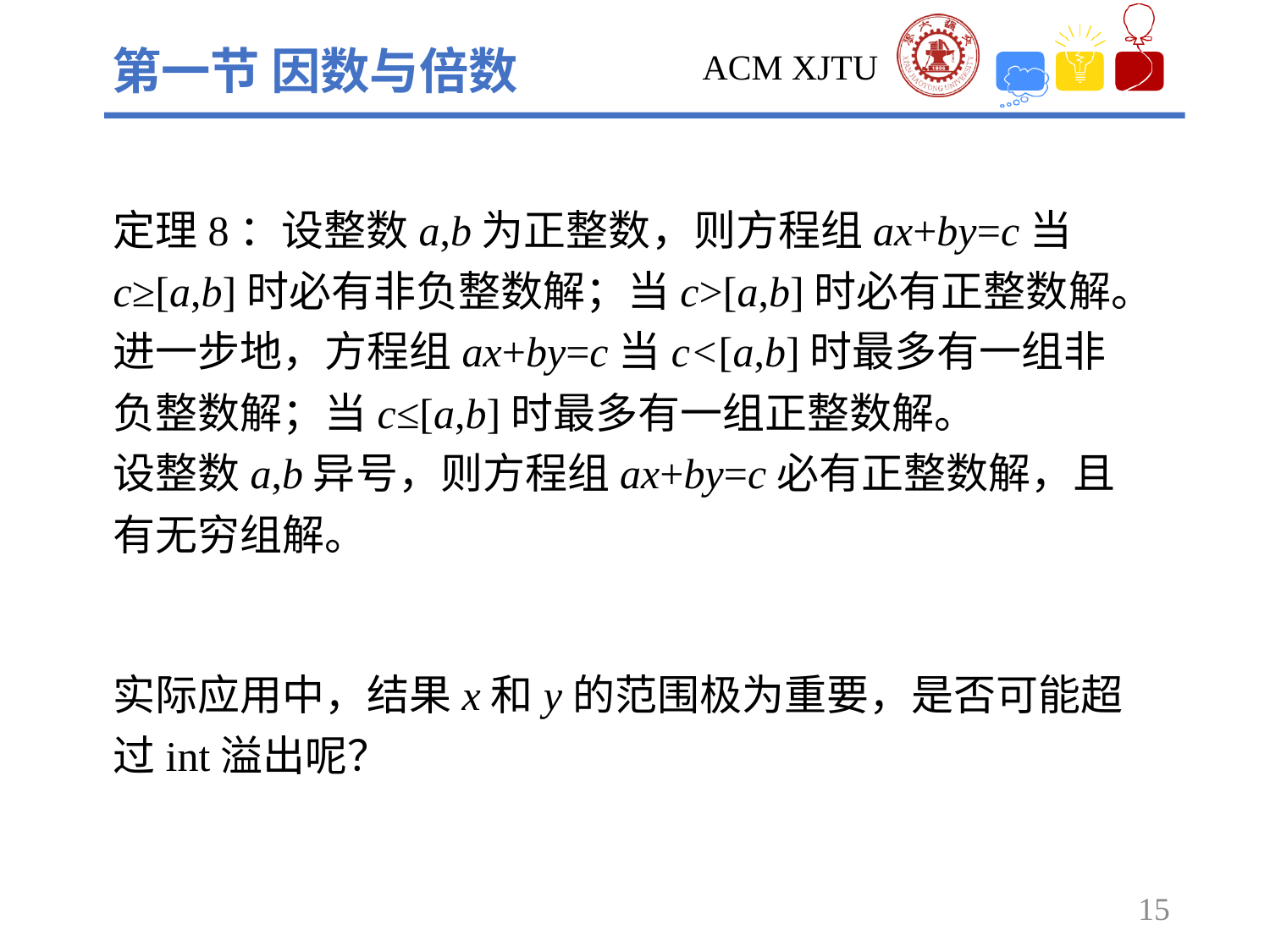

第一节 因数与倍数
定理8：设整数a,b为正整数，则方程组ax+by=c当c≥[a,b]时必有非负整数解；当c>[a,b]时必有正整数解。
进一步地，方程组ax+by=c当c<[a,b]时最多有一组非负整数解；当c≤[a,b]时最多有一组正整数解。
设整数a,b异号，则方程组ax+by=c必有正整数解，且有无穷组解。

实际应用中，结果x和y的范围极为重要，是否可能超过int溢出呢？
15